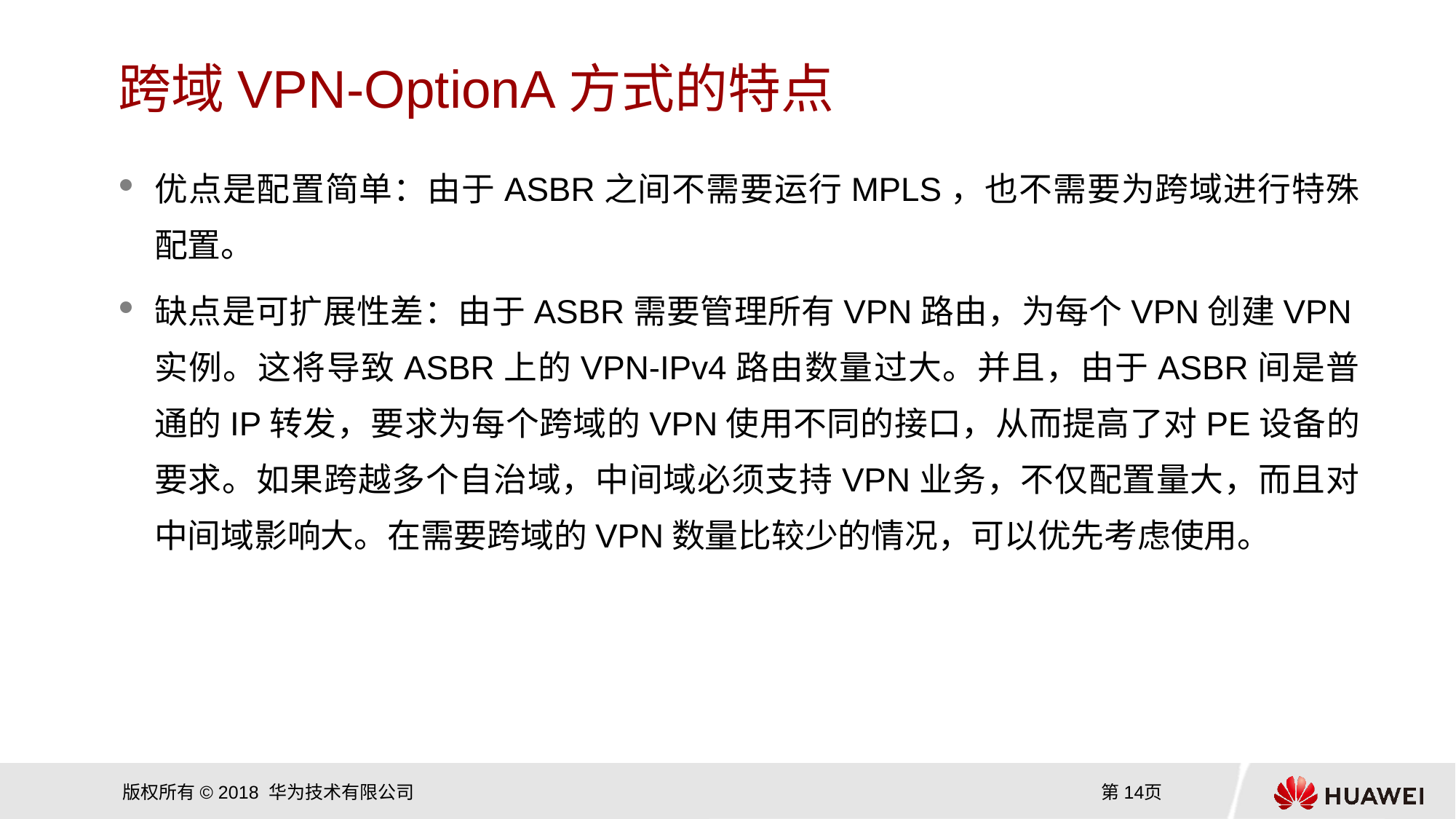

# 跨域VPN-OptionA方式的特点
优点是配置简单：由于ASBR之间不需要运行MPLS，也不需要为跨域进行特殊配置。
缺点是可扩展性差：由于ASBR需要管理所有VPN路由，为每个VPN创建VPN实例。这将导致ASBR上的VPN-IPv4路由数量过大。并且，由于ASBR间是普通的IP转发，要求为每个跨域的VPN使用不同的接口，从而提高了对PE设备的要求。如果跨越多个自治域，中间域必须支持VPN业务，不仅配置量大，而且对中间域影响大。在需要跨域的VPN数量比较少的情况，可以优先考虑使用。